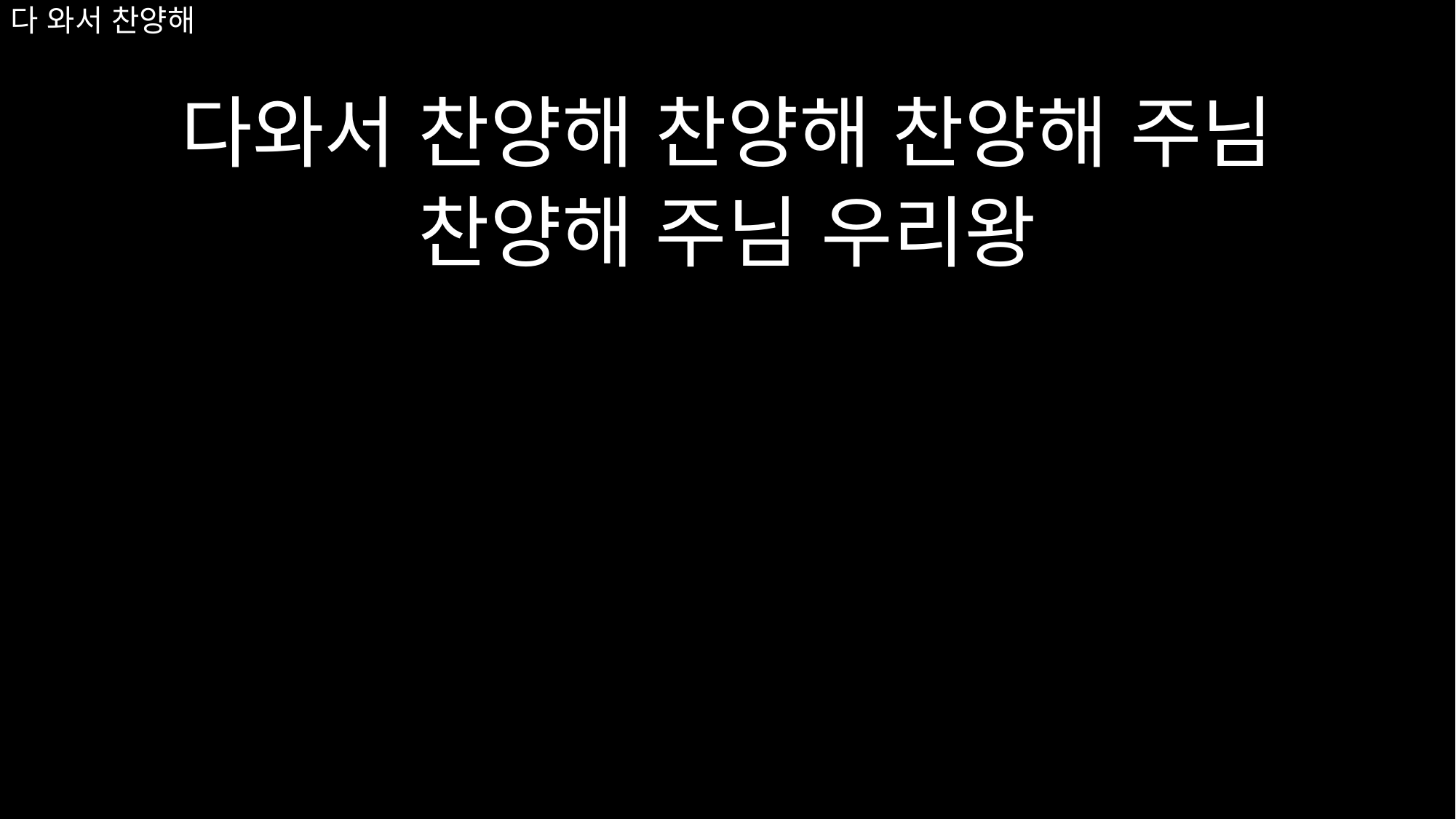

# 다 와서 찬양해
다와서 찬양해 찬양해 찬양해 주님
찬양해 주님 우리왕